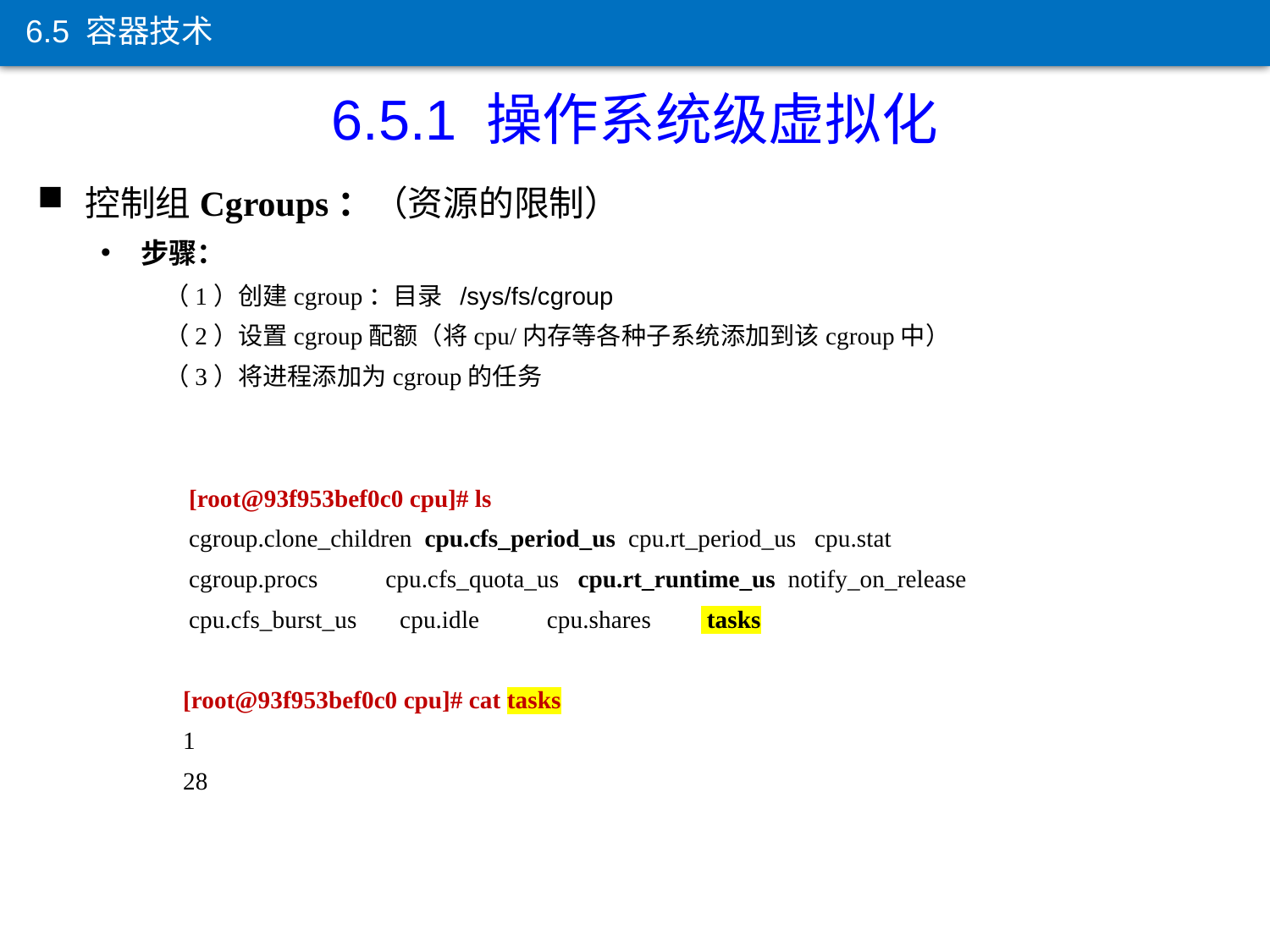

6.5 容器技术
6.5.1 操作系统级虚拟化
控制组Cgroups：（资源的限制）
步骤：
（1）创建cgroup：目录  /sys/fs/cgroup
（2）设置cgroup配额（将cpu/内存等各种子系统添加到该cgroup中）
（3）将进程添加为cgroup的任务

    [root@93f953bef0c0 cpu]# ls
    cgroup.clone_children  cpu.cfs_period_us  cpu.rt_period_us   cpu.stat
    cgroup.procs           cpu.cfs_quota_us   cpu.rt_runtime_us  notify_on_release
    cpu.cfs_burst_us       cpu.idle           cpu.shares         tasks

   [root@93f953bef0c0 cpu]# cat tasks
   1
   28
19